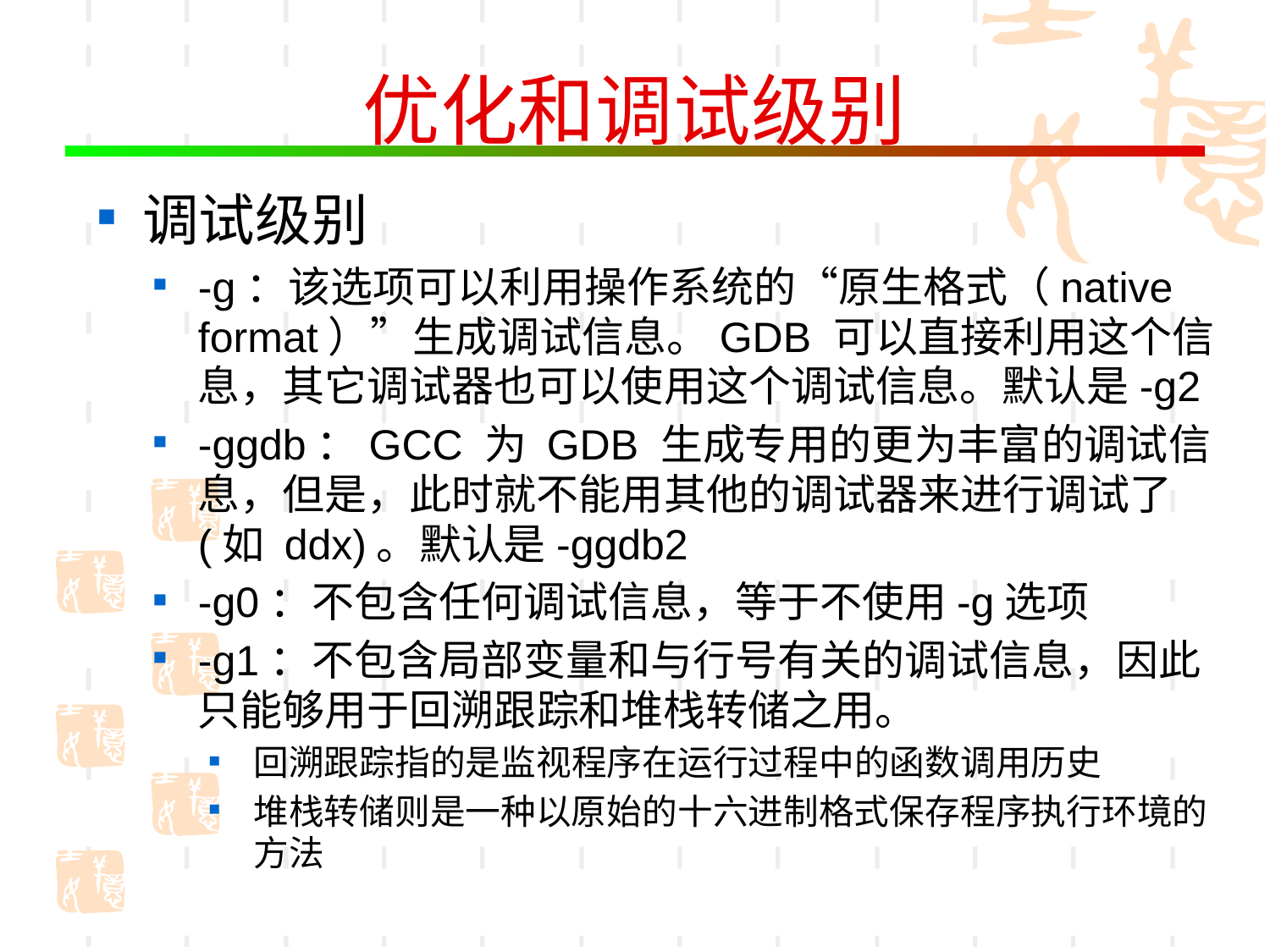

# 优化和调试级别
调试级别
-g：该选项可以利用操作系统的“原生格式（native format）”生成调试信息。GDB 可以直接利用这个信息，其它调试器也可以使用这个调试信息。默认是-g2
-ggdb：GCC 为 GDB 生成专用的更为丰富的调试信息，但是，此时就不能用其他的调试器来进行调试了 (如 ddx)。默认是-ggdb2
-g0：不包含任何调试信息，等于不使用-g选项
-g1：不包含局部变量和与行号有关的调试信息，因此只能够用于回溯跟踪和堆栈转储之用。
回溯跟踪指的是监视程序在运行过程中的函数调用历史
堆栈转储则是一种以原始的十六进制格式保存程序执行环境的方法